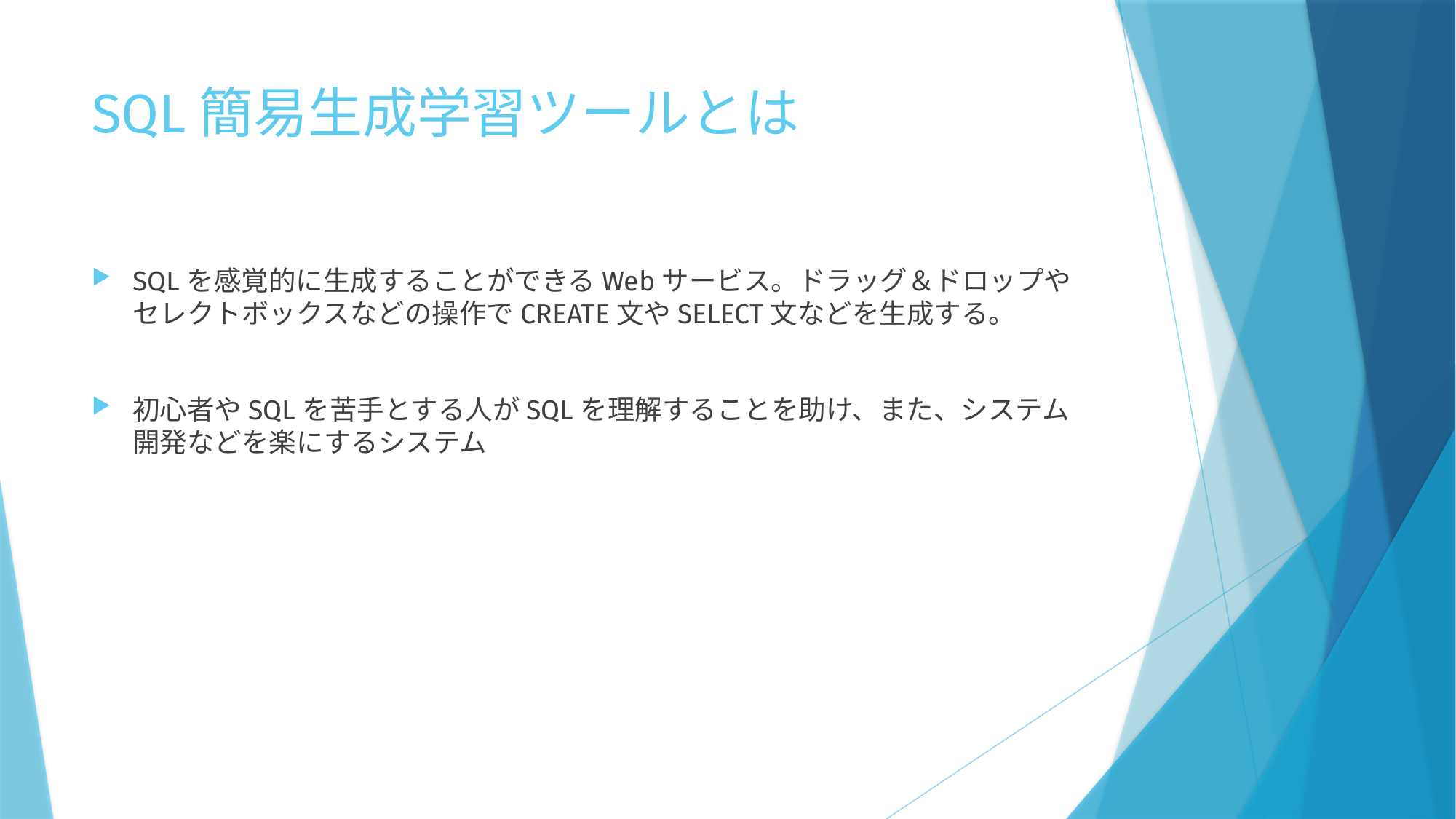

# SQL簡易生成学習ツールとは
SQLを感覚的に生成することができるWebサービス。ドラッグ＆ドロップやセレクトボックスなどの操作でCREATE文やSELECT文などを生成する。

初心者やSQLを苦手とする人がSQLを理解することを助け、また、システム開発などを楽にするシステム